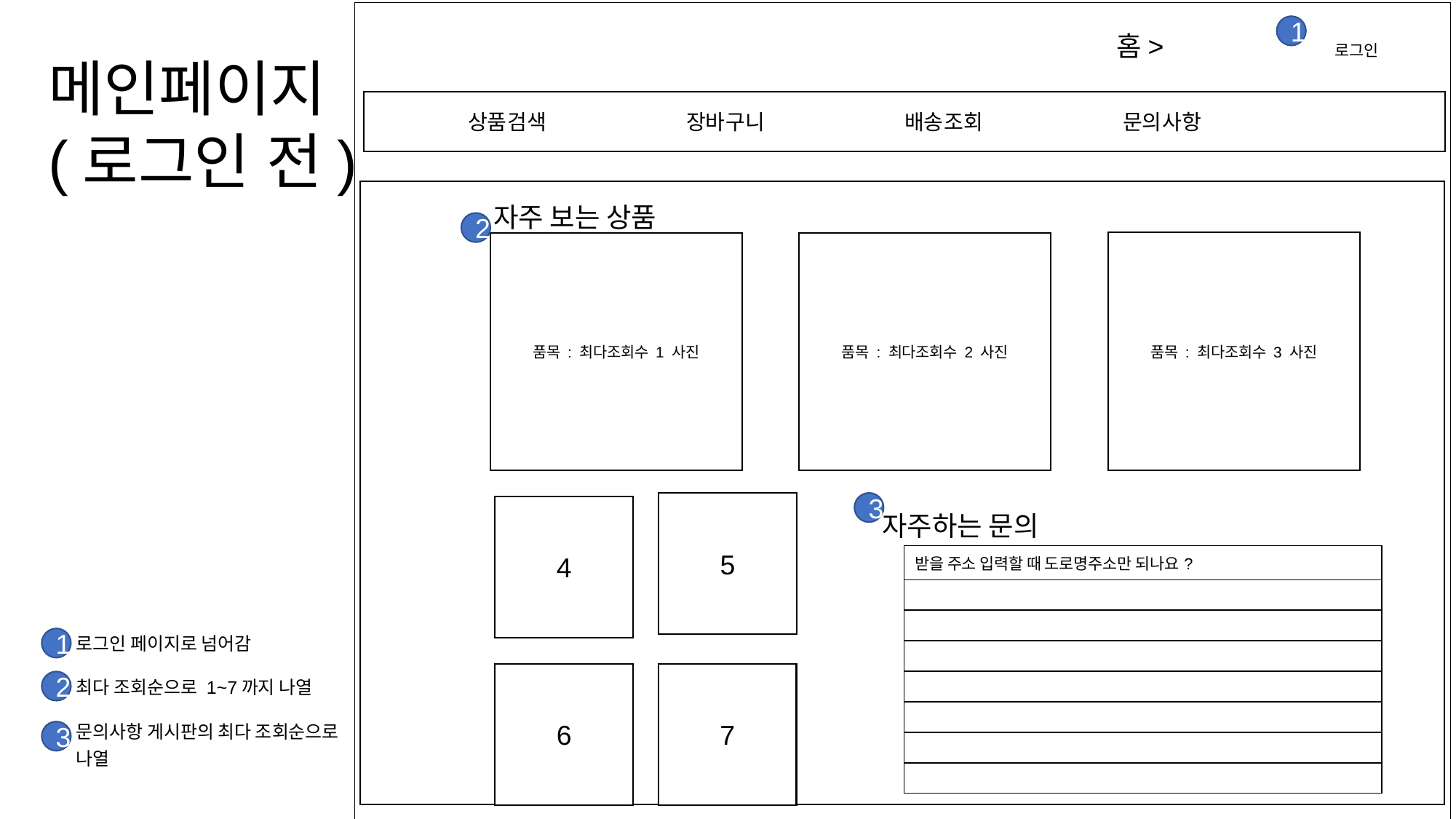

1
홈>      		로그인
메인페이지
(로그인 전)
상품검색		장바구니		배송조회		문의사항

자주 보는 상품
2
품목 : 최다조회수 3 사진
품목 : 최다조회수 1 사진
품목 : 최다조회수 2 사진
3
5
4
자주하는 문의
| 받을 주소 입력할 때 도로명주소만 되나요? |
| --- |
|  |
|  |
|  |
|  |
|  |
|  |
|  |
| 로그인 페이지로 넘어감 |
| --- |
| 최다 조회순으로 1~7까지 나열 |
| 문의사항 게시판의 최다 조회순으로 나열 |
1
6
7
2
3